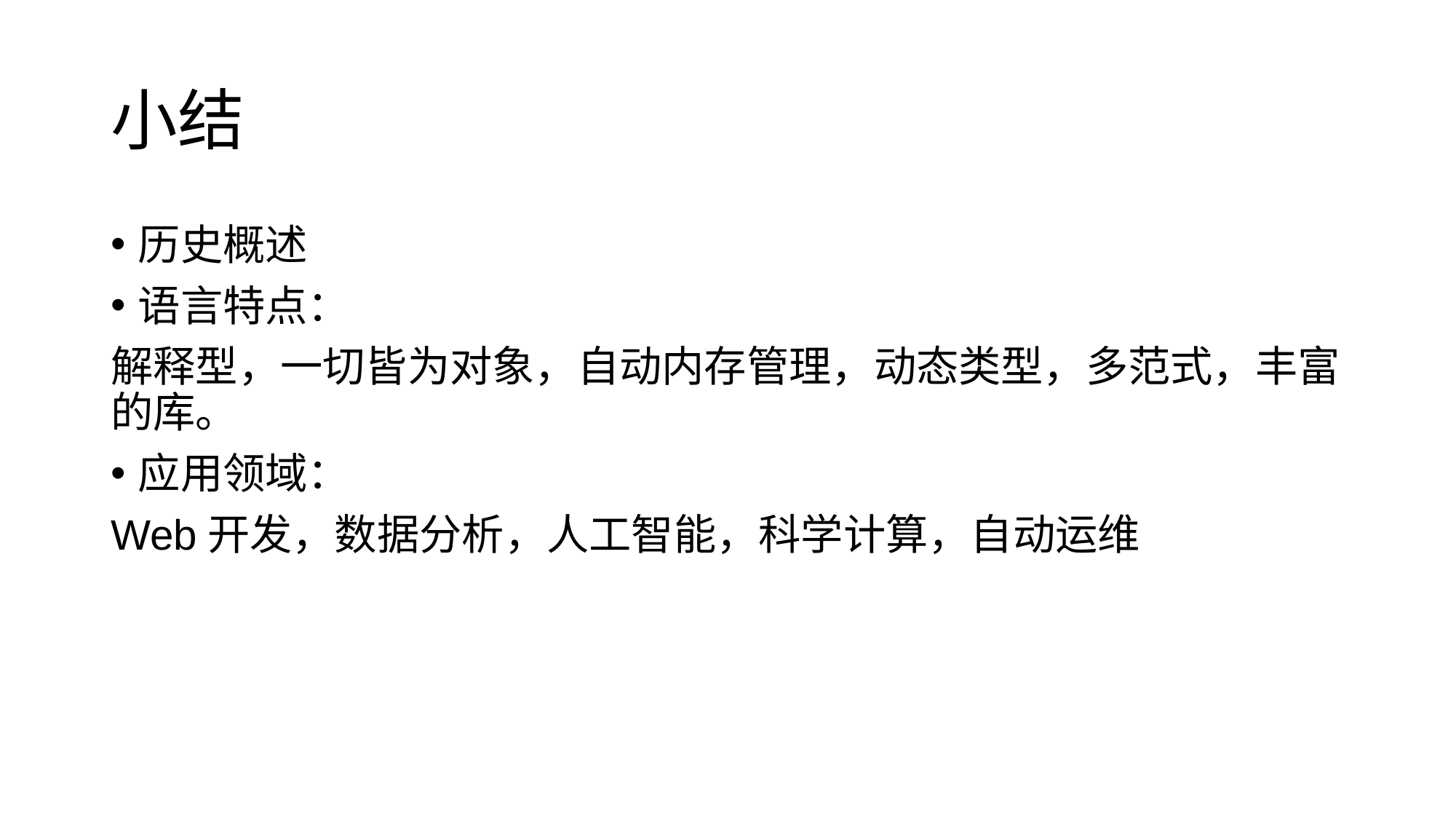

# 小结
历史概述
语言特点：
解释型，一切皆为对象，自动内存管理，动态类型，多范式，丰富的库。
应用领域：
Web开发，数据分析，人工智能，科学计算，自动运维